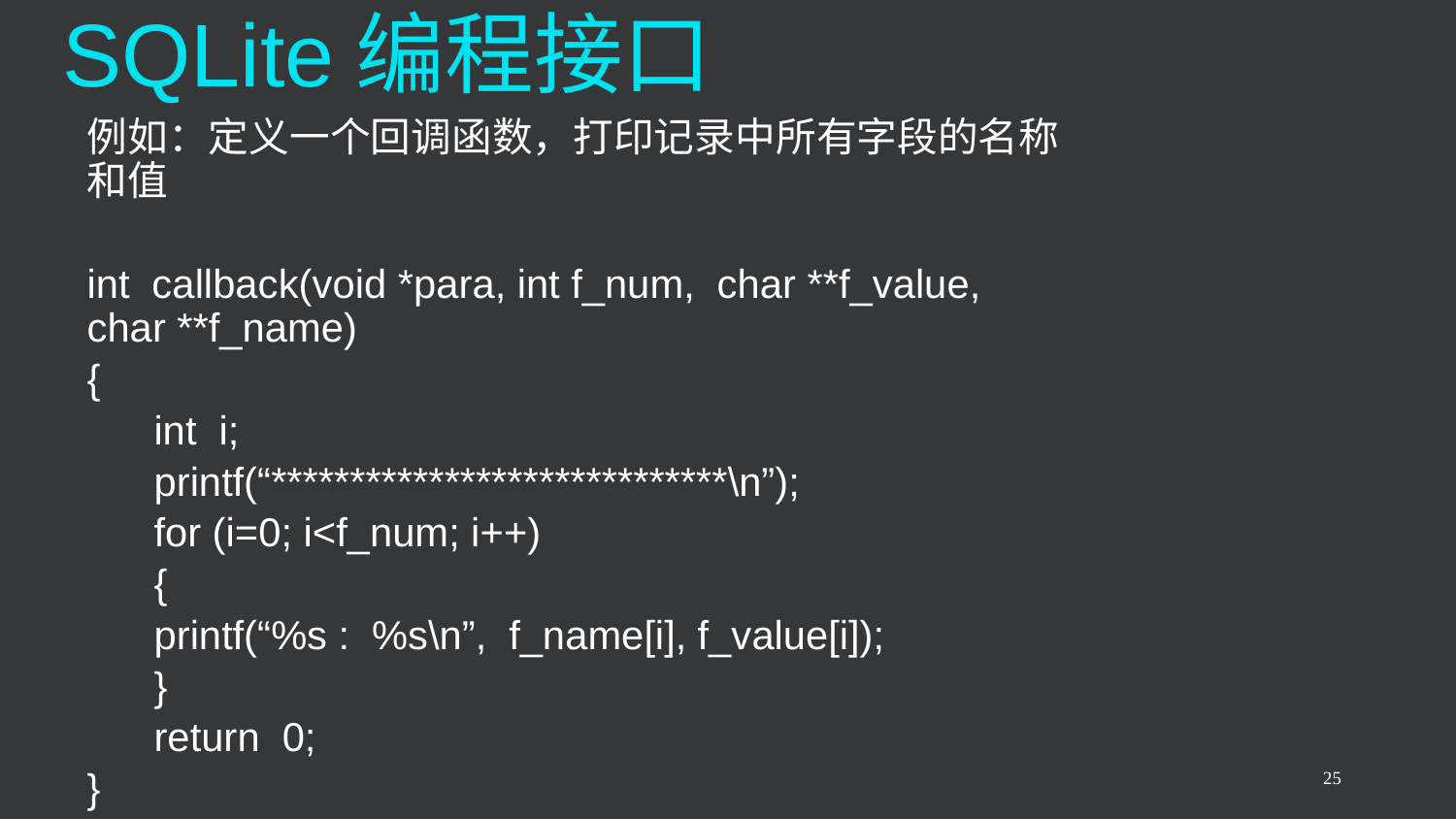

# SQLite编程接口

例如：定义一个回调函数，打印记录中所有字段的名称和值

int  callback(void *para, int f_num,  char **f_value, char **f_name)
{
      int  i;
      printf(“*****************************\n”);
      for (i=0; i<f_num; i++)
      {
      printf(“%s :  %s\n”,  f_name[i], f_value[i]);
      }
      return  0;
}

25